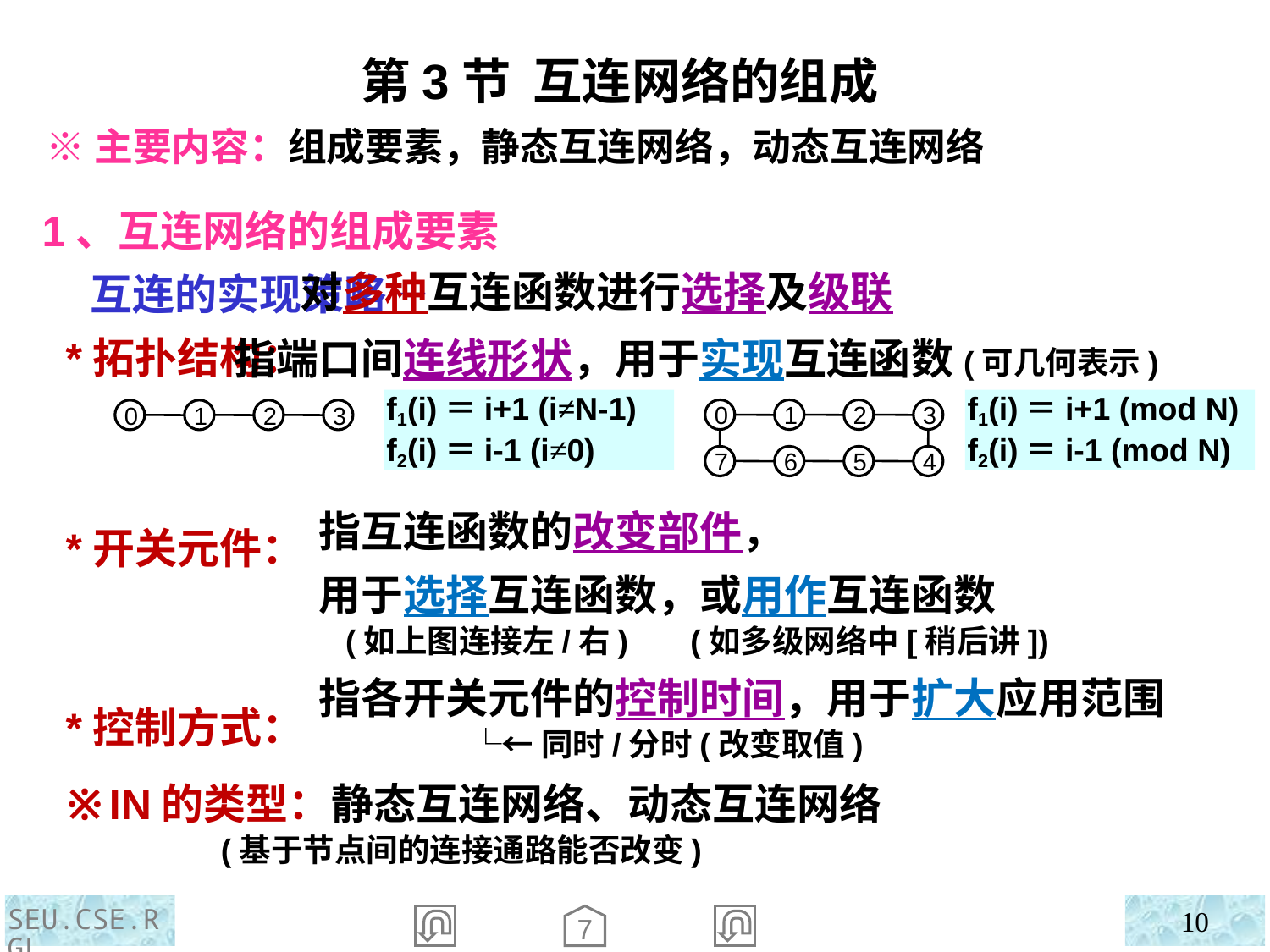

第3节  互连网络的组成
 ※主要内容：组成要素，静态互连网络，动态互连网络
1、互连网络的组成要素
    互连的实现策略—
  *拓扑结构：

  *开关元件：

  *控制方式：
               对多种互连函数进行选择及级联
        指端口间连线形状，用于实现互连函数(可几何表示)
f1(i)＝i+1 (mod N)
f2(i)＝i-1 (mod N)
f1(i)＝i+1 (i≠N-1)
f2(i)＝i-1 (i≠0)
0
1
2
3
7
6
5
4
0
1
2
3
指互连函数的改变部件，
用于选择互连函数，或用作互连函数
   (如上图连接左/右)       (如多级网络中[稍后讲])
指各开关元件的控制时间，用于扩大应用范围
                     └←同时/分时(改变取值)
  ※IN的类型：静态互连网络、动态互连网络
                    (基于节点间的连接通路能否改变)
SEU.CSE.RGL
10

7